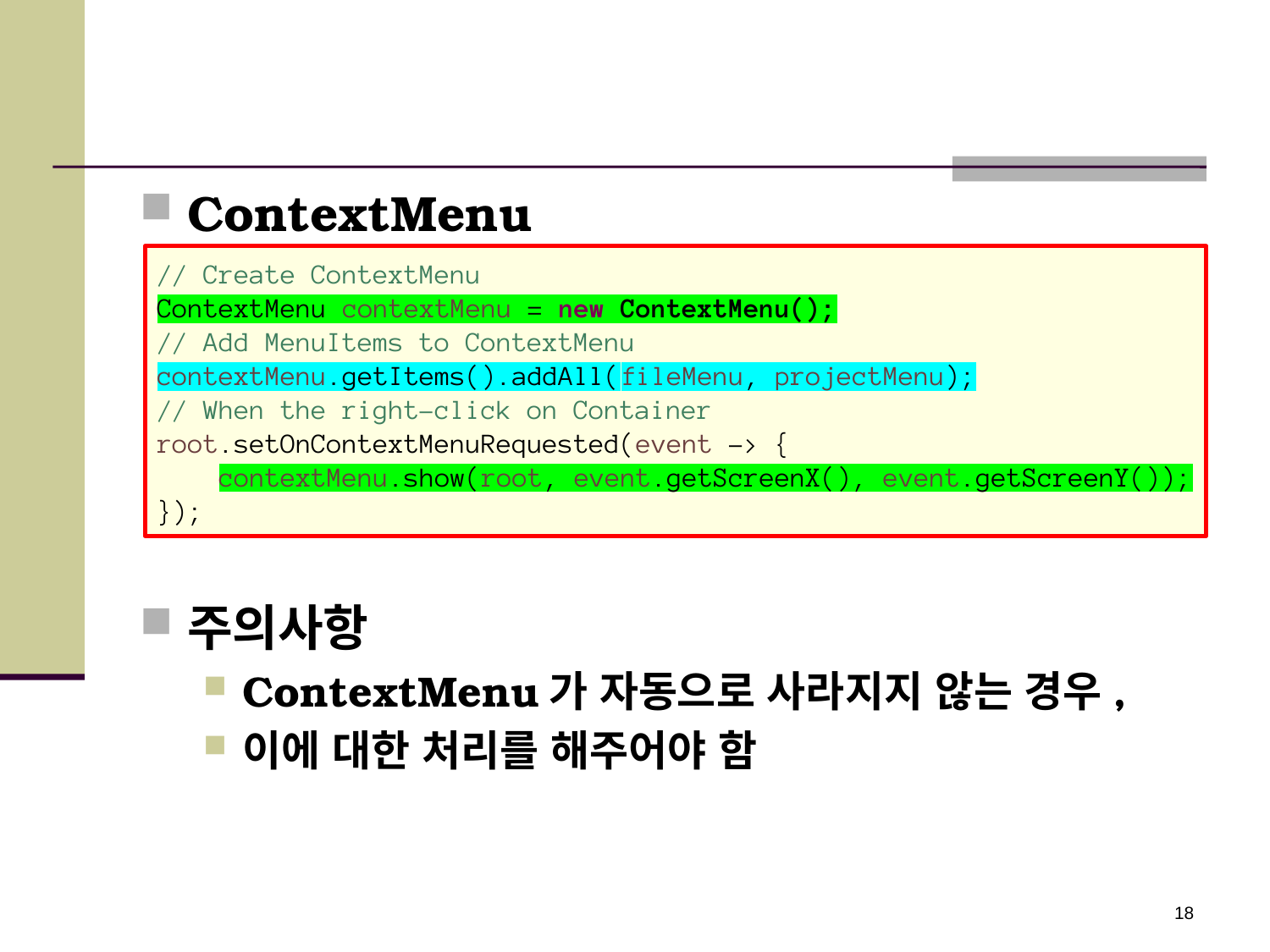

#
ContextMenu

주의사항
ContextMenu가 자동으로 사라지지 않는 경우,
이에 대한 처리를 해주어야 함

// Create ContextMenu
ContextMenu contextMenu = new ContextMenu();
// Add MenuItems to ContextMenu
contextMenu.getItems().addAll(fileMenu, projectMenu);
// When the right-click on Container
root.setOnContextMenuRequested(event -> {
    contextMenu.show(root, event.getScreenX(), event.getScreenY());
});
18